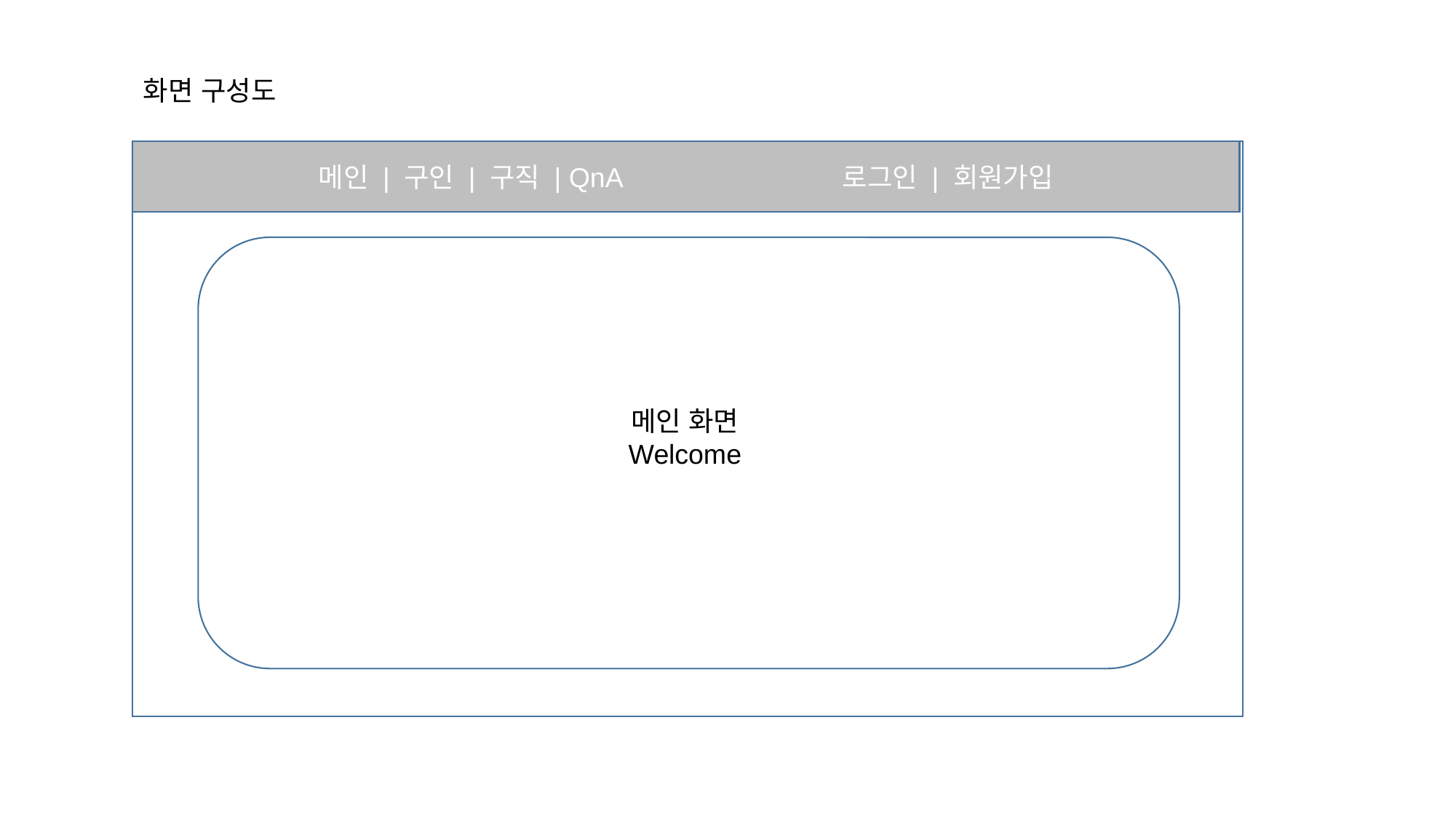

화면 구성도

메인 | 구인 | 구직 | QnA                            로그인 | 회원가입
메인 화면
Welcome